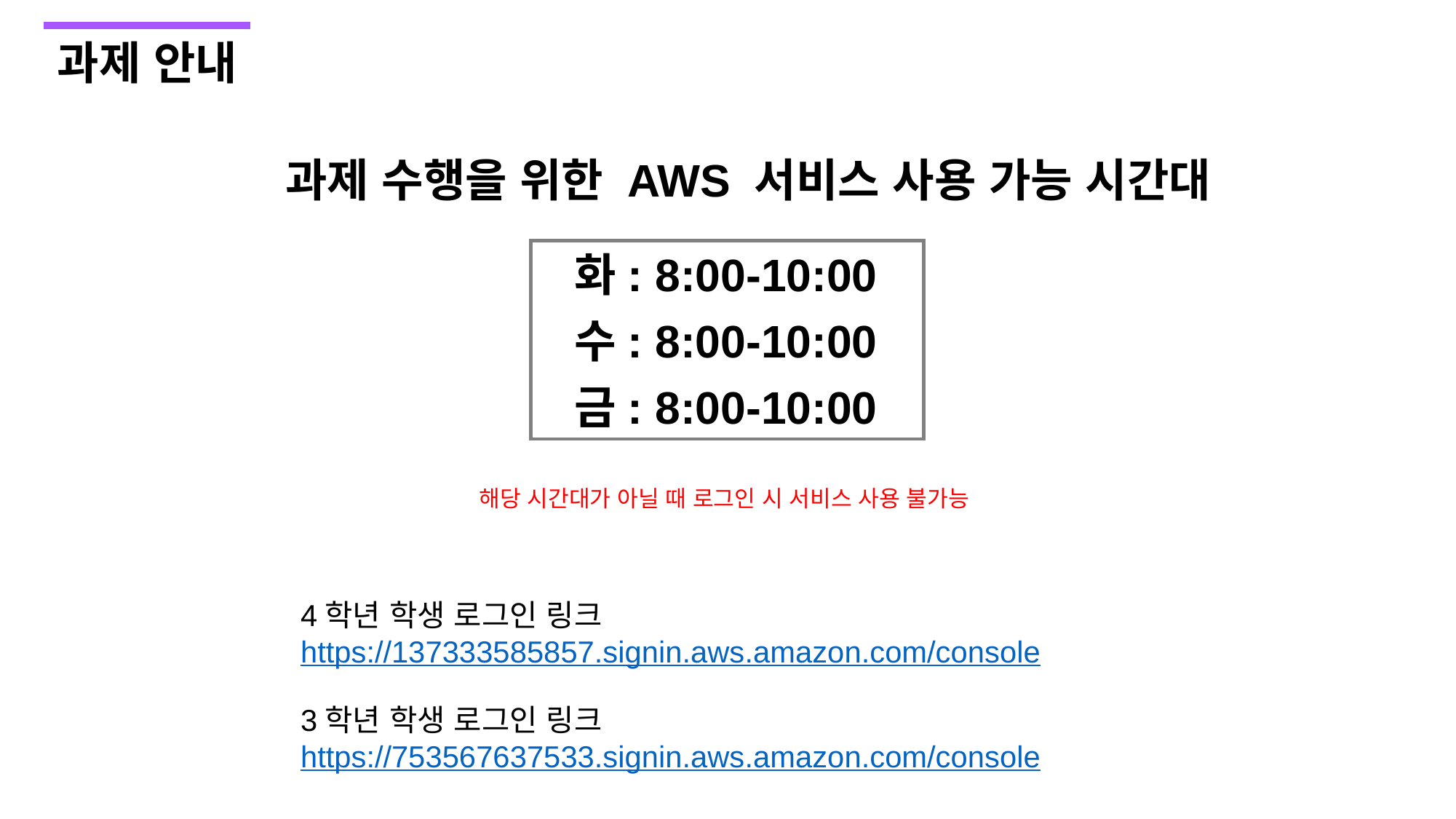

과제 안내
과제 수행을 위한 AWS 서비스 사용 가능 시간대

화: 8:00-10:00
수: 8:00-10:00
금: 8:00-10:00
해당 시간대가 아닐 때 로그인 시 서비스 사용 불가능
4학년 학생 로그인 링크 https://137333585857.signin.aws.amazon.com/console
3학년 학생 로그인 링크 https://753567637533.signin.aws.amazon.com/console